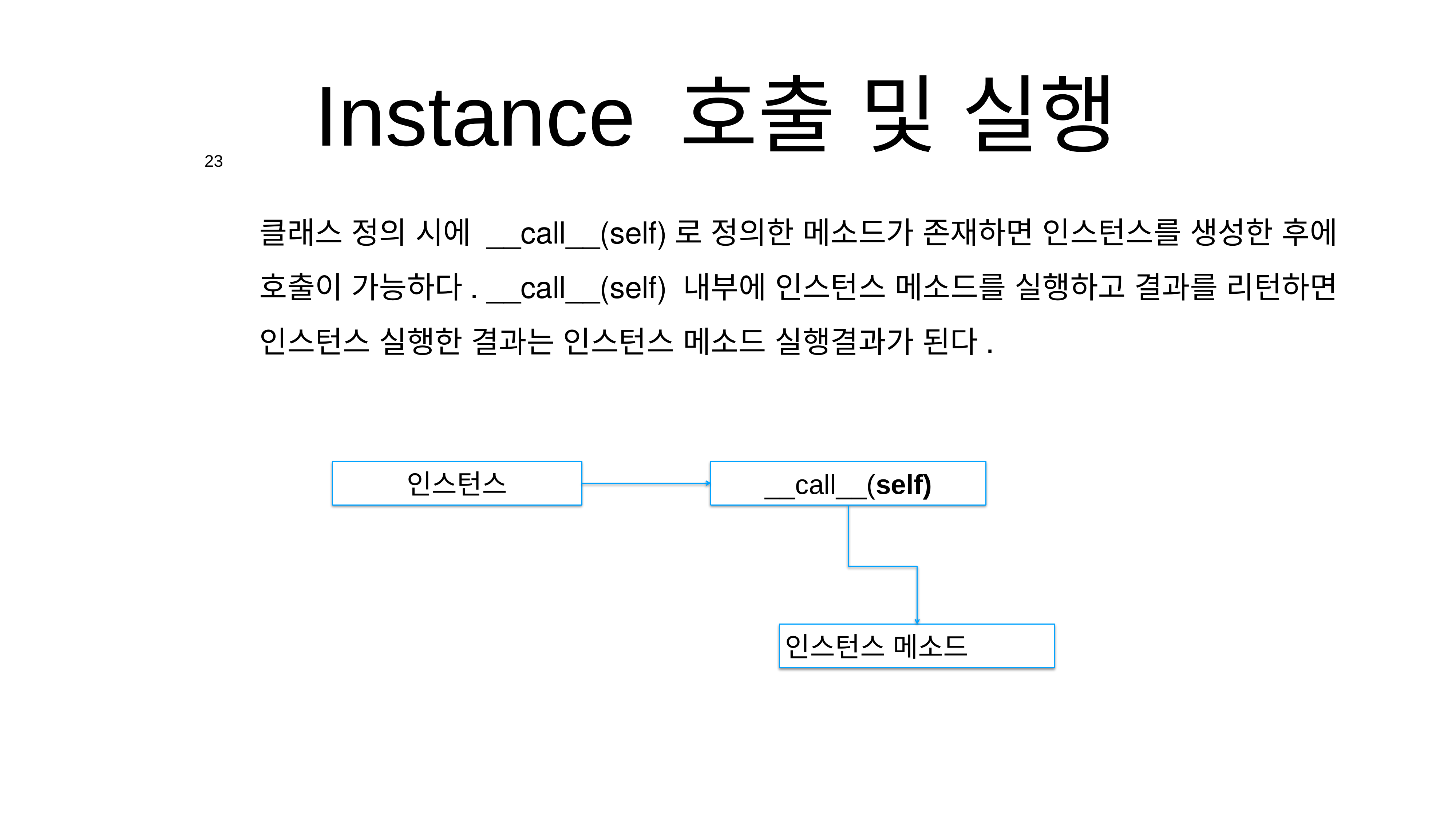

# Instance 호출 및 실행
23
클래스 정의 시에 __call__(self)로 정의한 메소드가 존재하면 인스턴스를 생성한 후에 호출이 가능하다. __call__(self) 내부에 인스턴스 메소드를 실행하고 결과를 리턴하면 인스턴스 실행한 결과는 인스턴스 메소드 실행결과가 된다.
__call__(self)
인스턴스
인스턴스 메소드